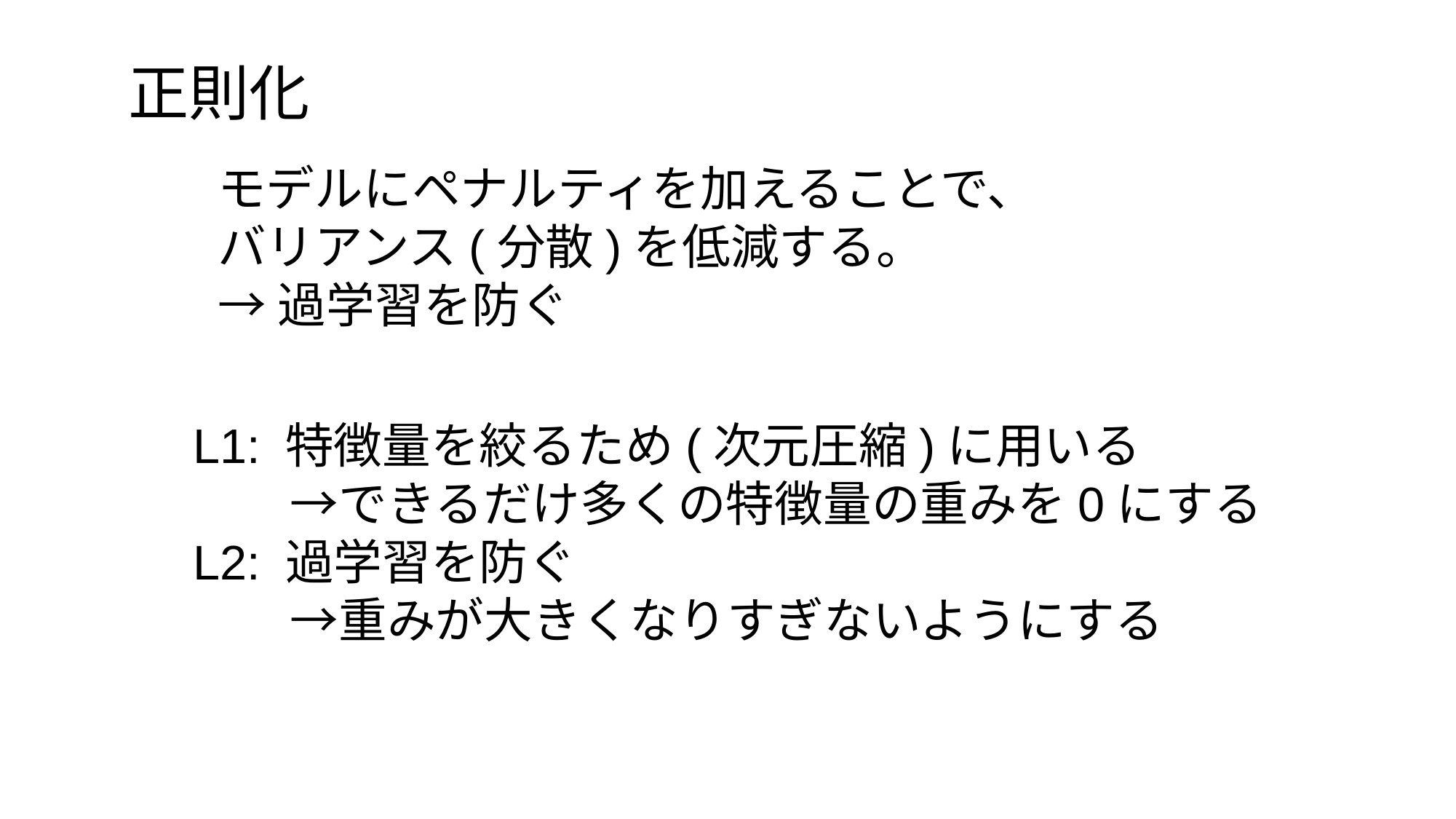

正則化
モデルにペナルティを加えることで、バリアンス(分散)を低減する。
→過学習を防ぐ
L1: 特徴量を絞るため(次元圧縮)に用いる
　　→できるだけ多くの特徴量の重みを0にする
L2: 過学習を防ぐ
　　→重みが大きくなりすぎないようにする